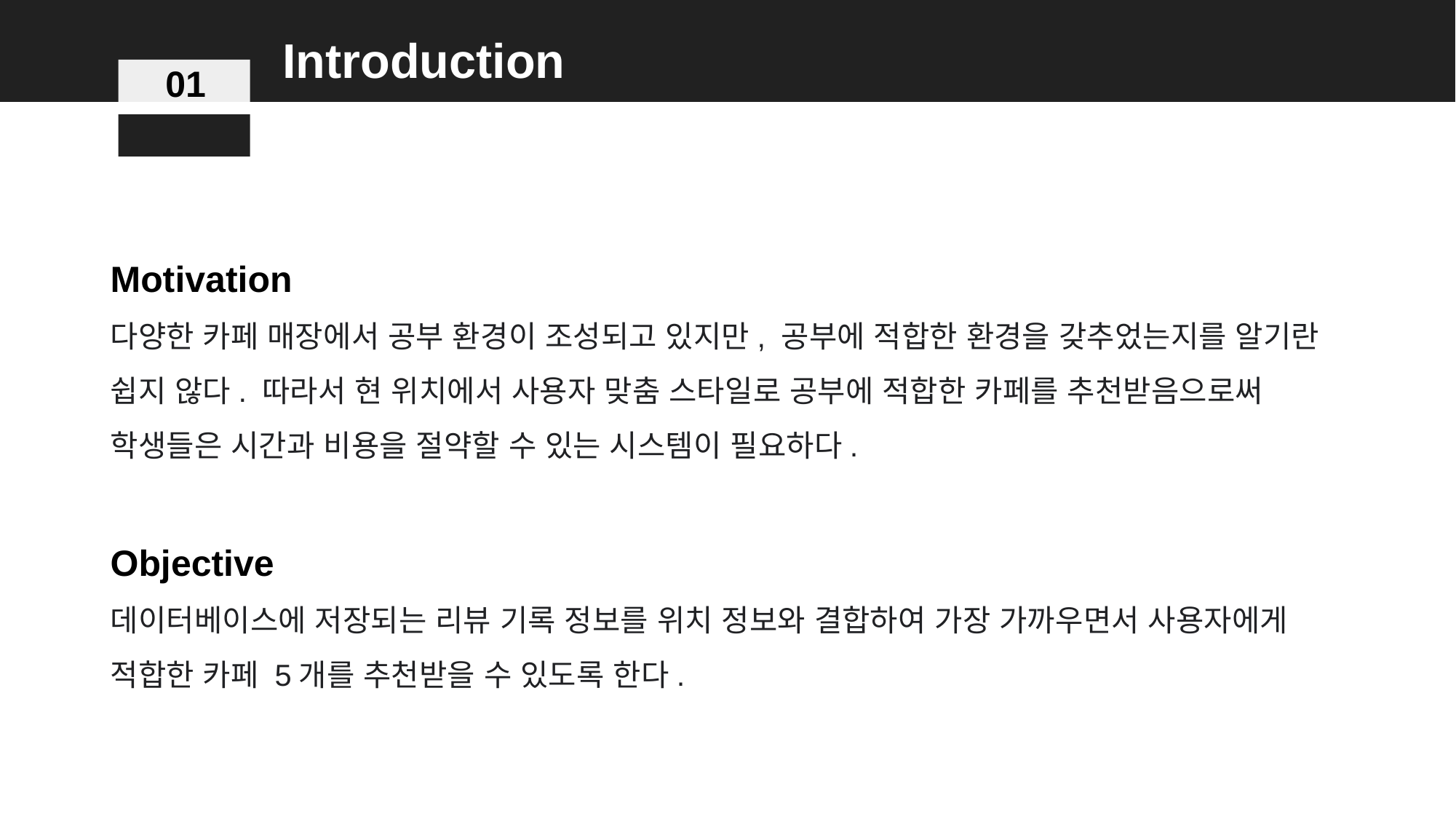

Introduction

01

Motivation
다양한 카페 매장에서 공부 환경이 조성되고 있지만, 공부에 적합한 환경을 갖추었는지를 알기란 쉽지 않다. 따라서 현 위치에서 사용자 맞춤 스타일로 공부에 적합한 카페를 추천받음으로써 학생들은 시간과 비용을 절약할 수 있는 시스템이 필요하다.

Objective
데이터베이스에 저장되는 리뷰 기록 정보를 위치 정보와 결합하여 가장 가까우면서 사용자에게 적합한 카페 5개를 추천받을 수 있도록 한다.